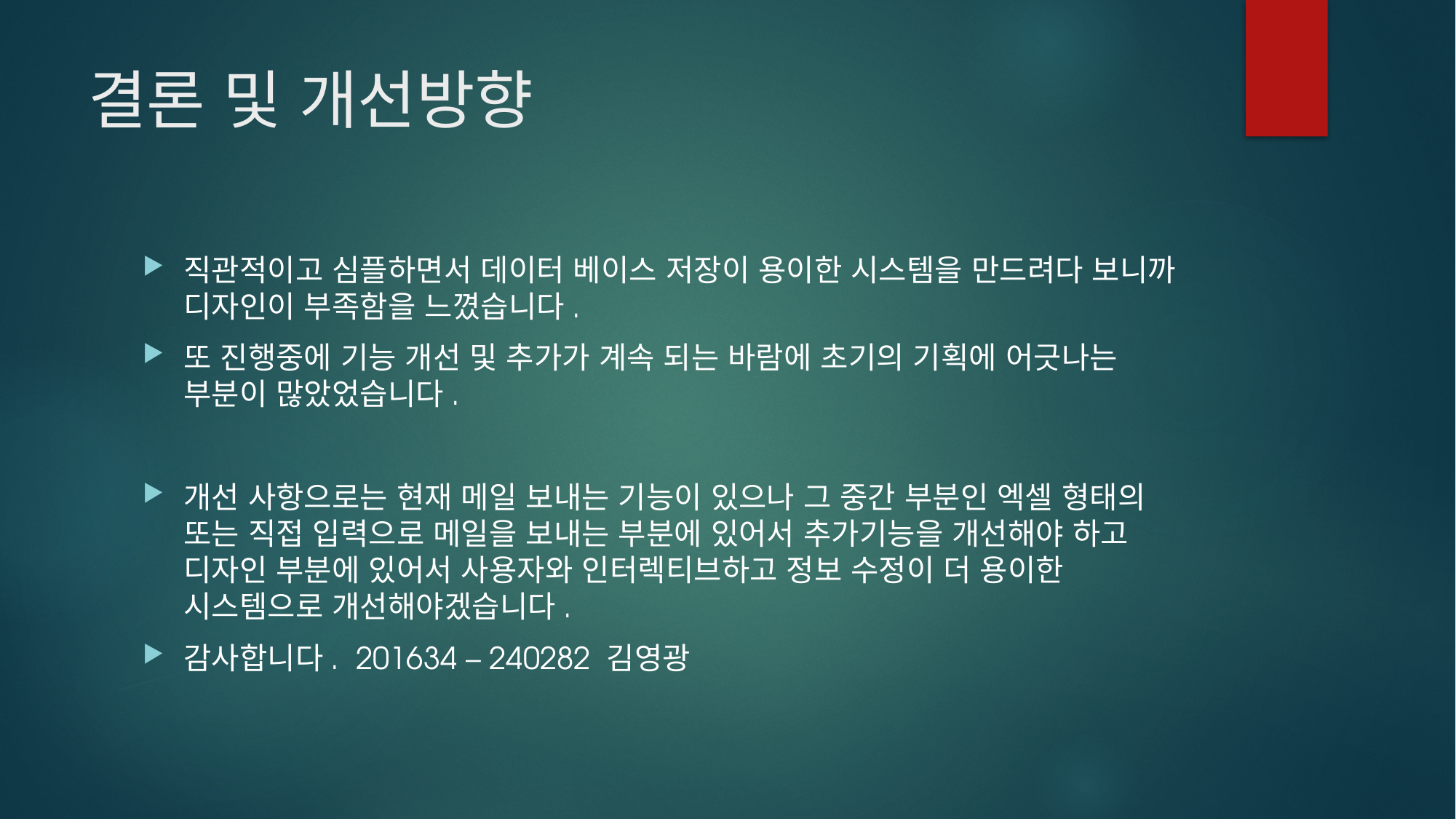

# 결론 및 개선방향
직관적이고 심플하면서 데이터 베이스 저장이 용이한 시스템을 만드려다 보니까 디자인이 부족함을 느꼈습니다.
또 진행중에 기능 개선 및 추가가 계속 되는 바람에 초기의 기획에 어긋나는 부분이 많았었습니다.

개선 사항으로는 현재 메일 보내는 기능이 있으나 그 중간 부분인 엑셀 형태의 또는 직접 입력으로 메일을 보내는 부분에 있어서 추가기능을 개선해야 하고 디자인 부분에 있어서 사용자와 인터렉티브하고 정보 수정이 더 용이한 시스템으로 개선해야겠습니다.
감사합니다.  201634 – 240282 김영광